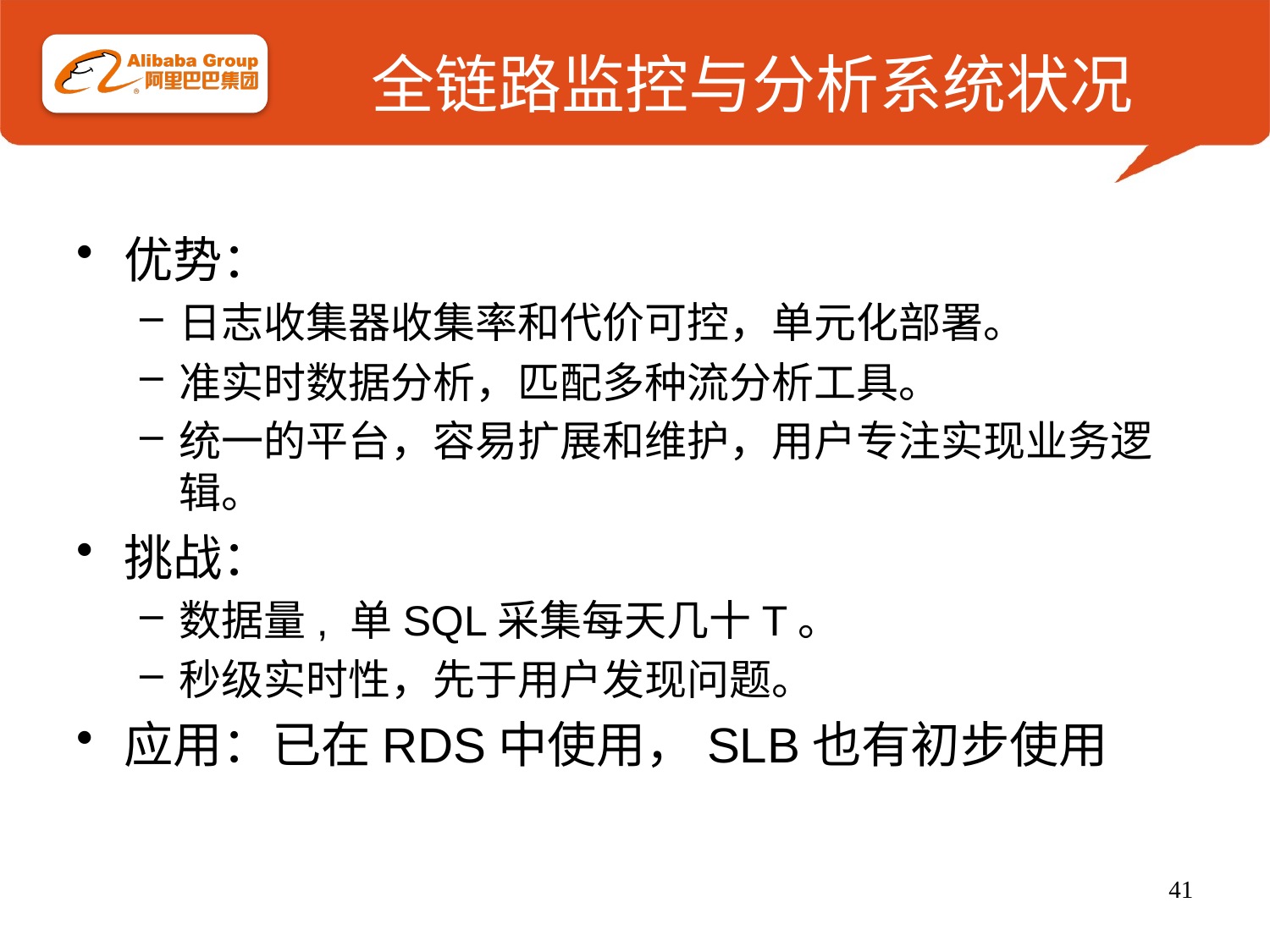

# 全链路监控与分析系统状况
优势：
日志收集器收集率和代价可控，单元化部署。
准实时数据分析，匹配多种流分析工具。
统一的平台，容易扩展和维护，用户专注实现业务逻辑。
挑战：
数据量, 单SQL采集每天几十T。
秒级实时性，先于用户发现问题。
应用：已在RDS中使用，SLB也有初步使用
41